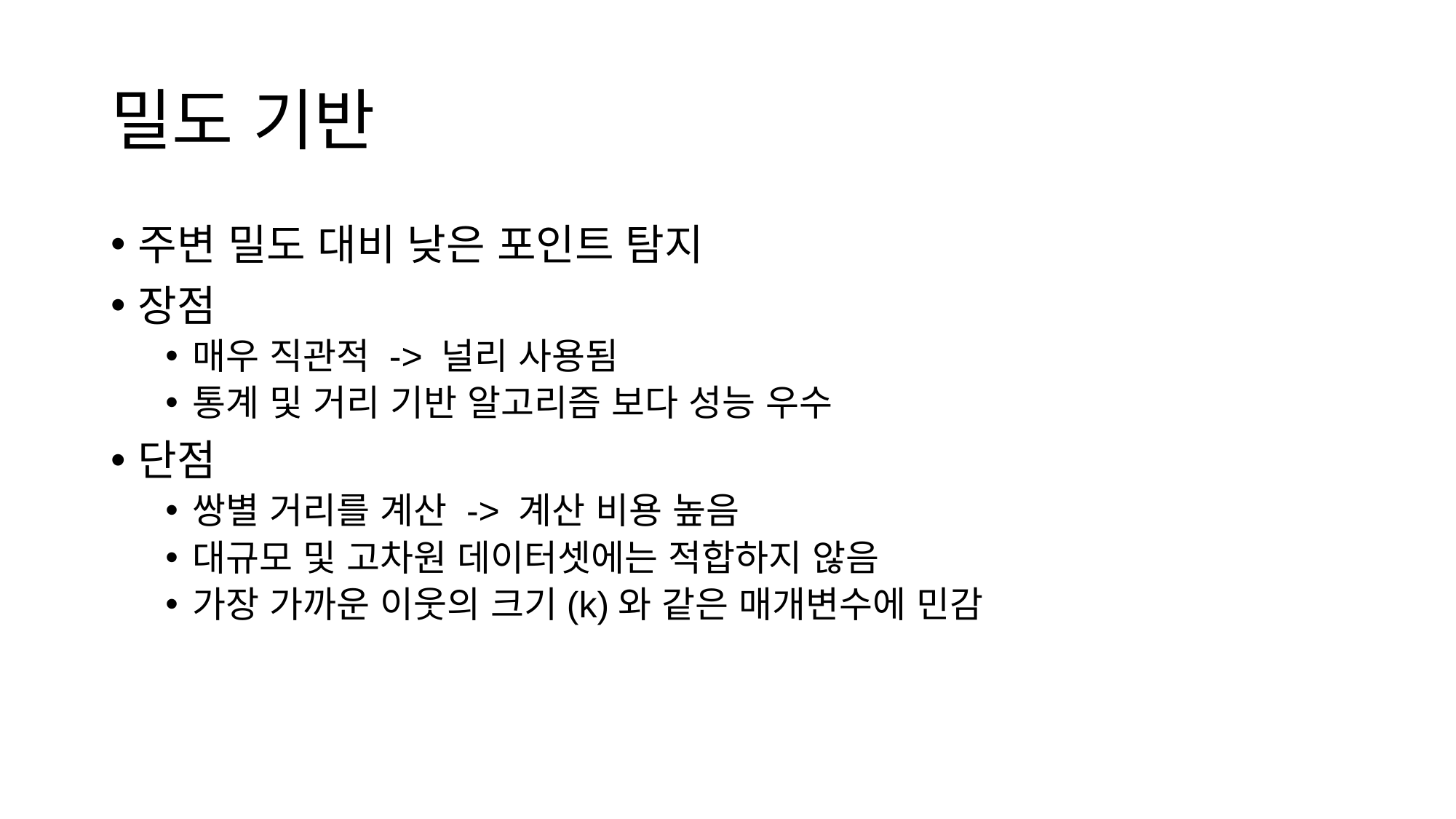

# 밀도 기반
주변 밀도 대비 낮은 포인트 탐지
장점
매우 직관적 -> 널리 사용됨
통계 및 거리 기반 알고리즘 보다 성능 우수
단점
쌍별 거리를 계산 -> 계산 비용 높음
대규모 및 고차원 데이터셋에는 적합하지 않음
가장 가까운 이웃의 크기(k)와 같은 매개변수에 민감